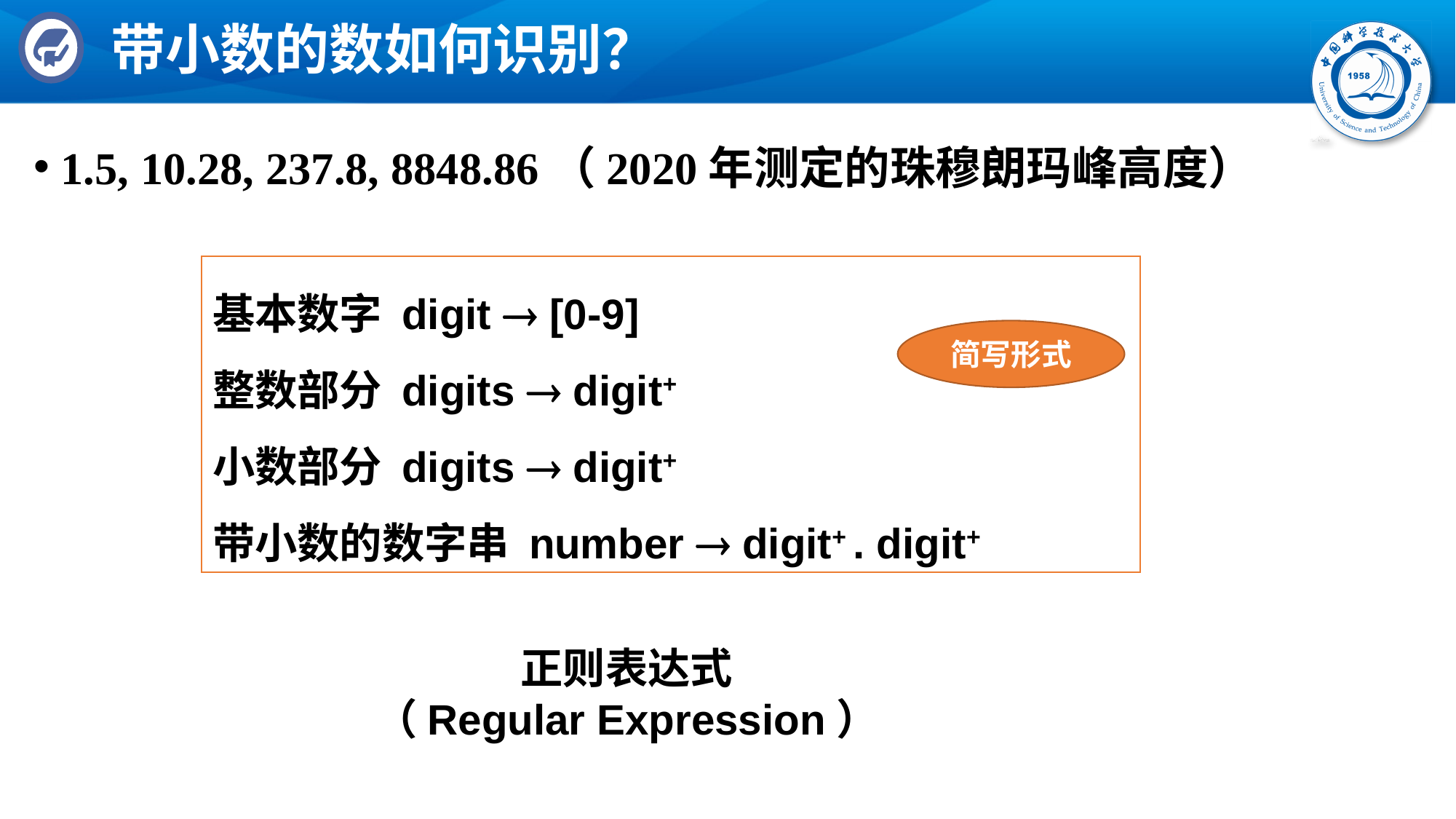

# 带小数的数如何识别？
1.5, 10.28, 237.8, 8848.86（2020年测定的珠穆朗玛峰高度）
基本数字 digit → [0-9]
整数部分 digits → digit+
小数部分 digits → digit+
带小数的数字串 number → digit+ . digit+
简写形式
正则表达式
（Regular Expression）